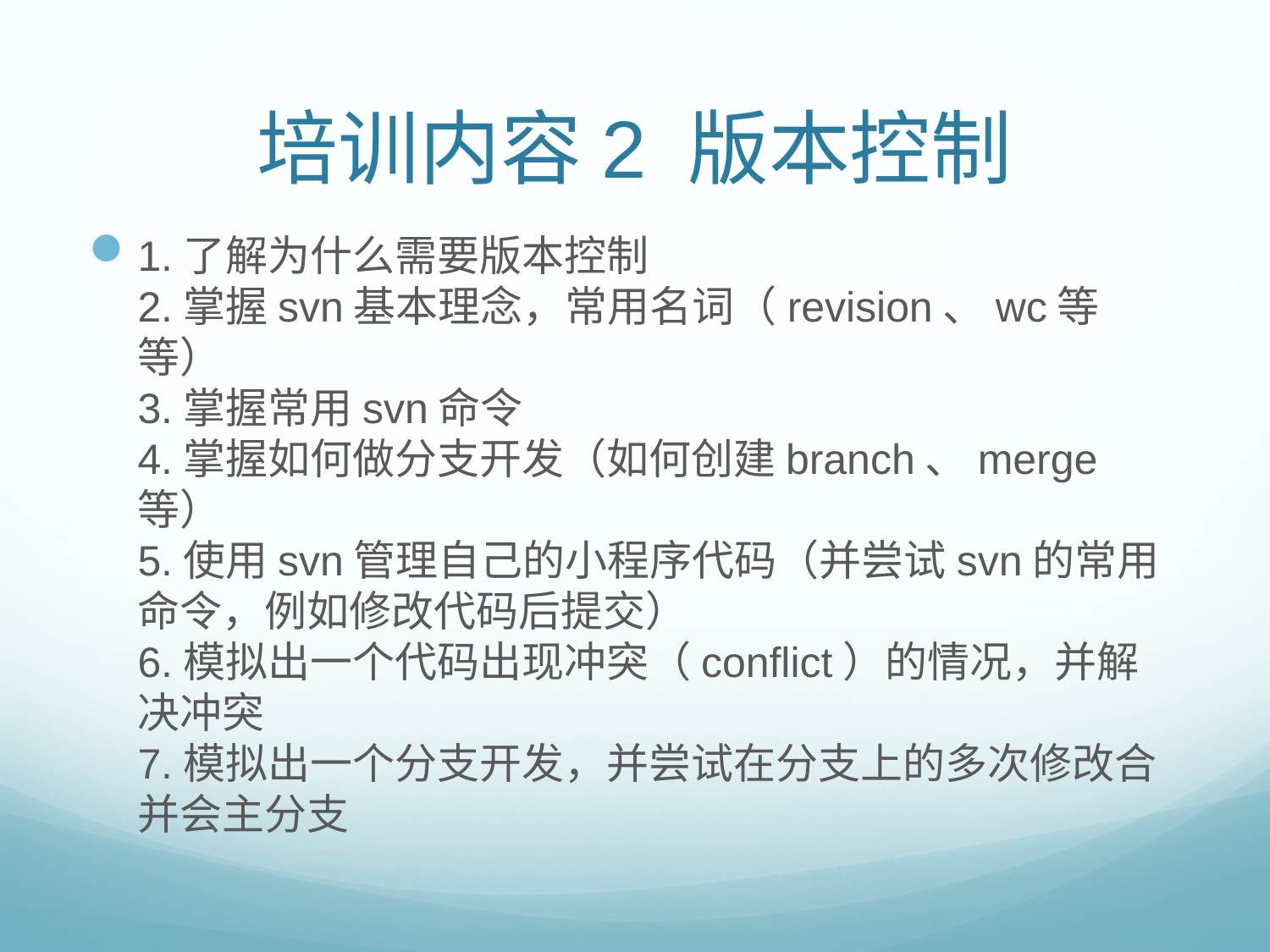

# 培训内容2 版本控制
1.了解为什么需要版本控制
2.掌握svn基本理念，常用名词（revision、wc等等）
3.掌握常用svn命令
4.掌握如何做分支开发（如何创建branch、merge等）
5.使用svn管理自己的小程序代码（并尝试svn的常用命令，例如修改代码后提交）
6.模拟出一个代码出现冲突（conflict）的情况，并解决冲突
7.模拟出一个分支开发，并尝试在分支上的多次修改合并会主分支